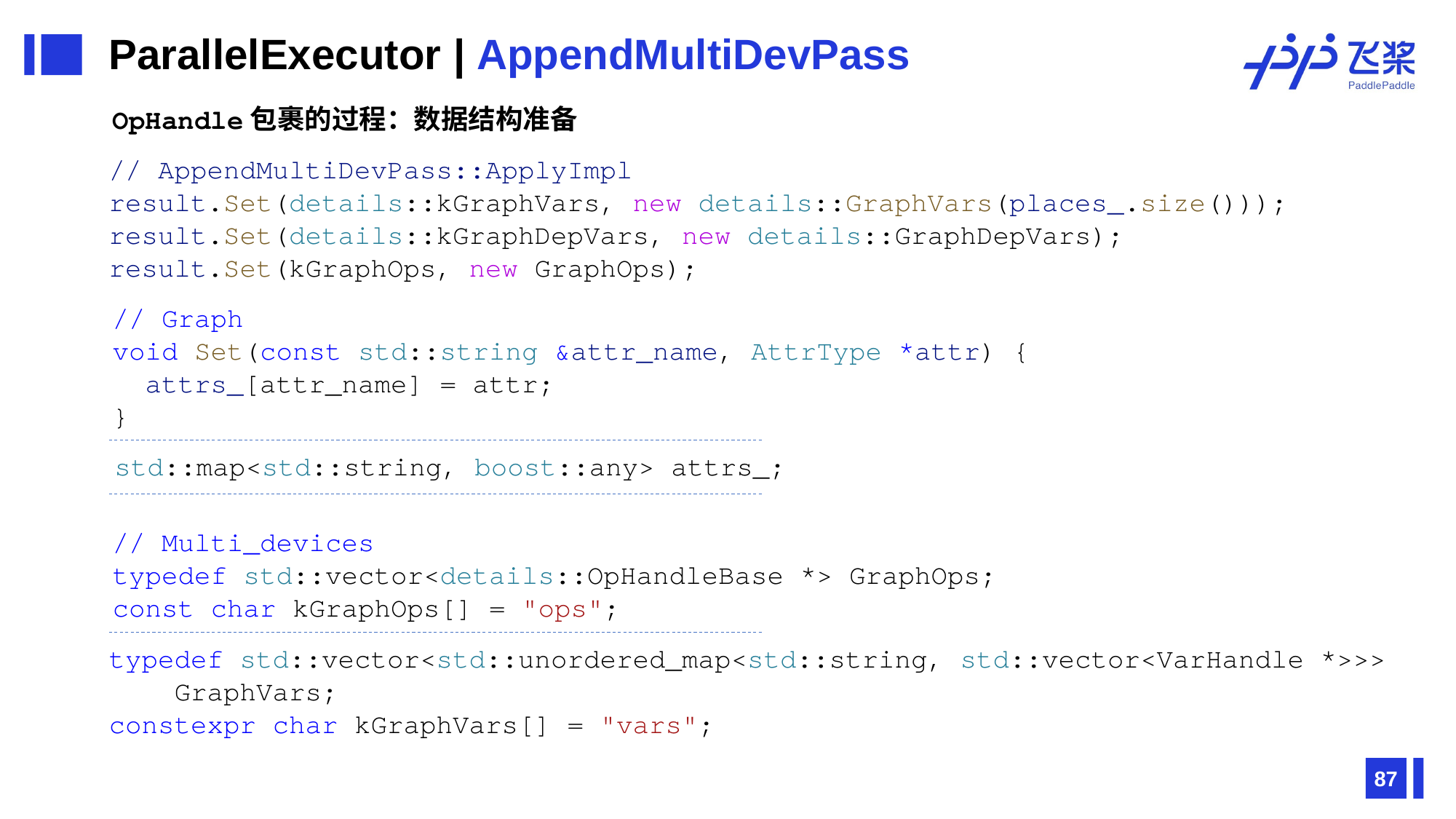

ParallelExecutor | AppendMultiDevPass
OpHandle包裹的过程：数据结构准备
// AppendMultiDevPass::ApplyImpl
result.Set(details::kGraphVars, new details::GraphVars(places_.size()));
result.Set(details::kGraphDepVars, new details::GraphDepVars);
result.Set(kGraphOps, new GraphOps);
// Graph
void Set(const std::string &attr_name, AttrType *attr) {
  attrs_[attr_name] = attr;
}
std::map<std::string, boost::any> attrs_;
// Multi_devices
typedef std::vector<details::OpHandleBase *> GraphOps;
const char kGraphOps[] = "ops";
typedef std::vector<std::unordered_map<std::string, std::vector<VarHandle *>>>
    GraphVars;
constexpr char kGraphVars[] = "vars";
87